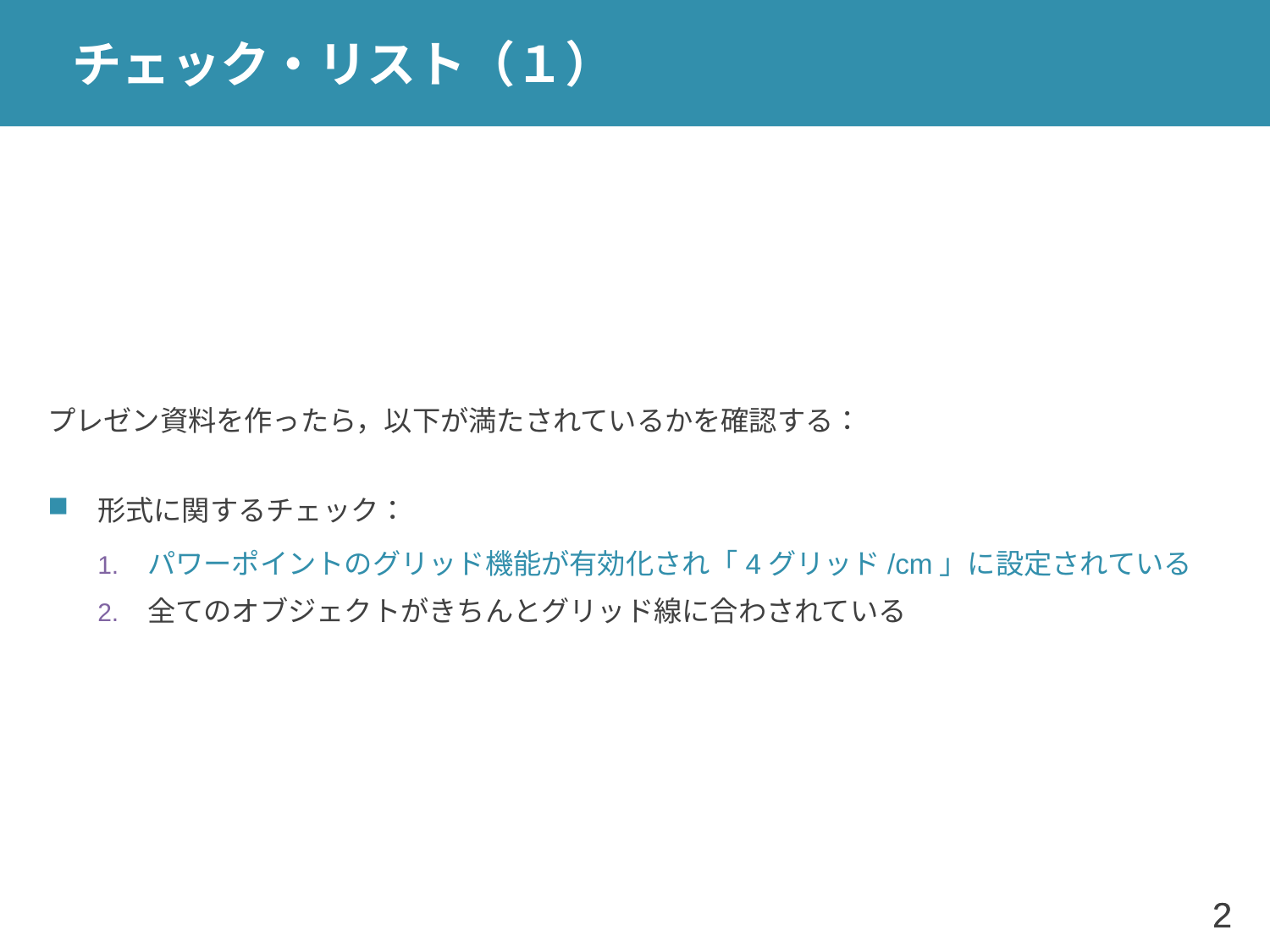

# チェック・リスト（１）
プレゼン資料を作ったら，以下が満たされているかを確認する：
形式に関するチェック：
パワーポイントのグリッド機能が有効化され「4グリッド/cm」に設定されている
全てのオブジェクトがきちんとグリッド線に合わされている